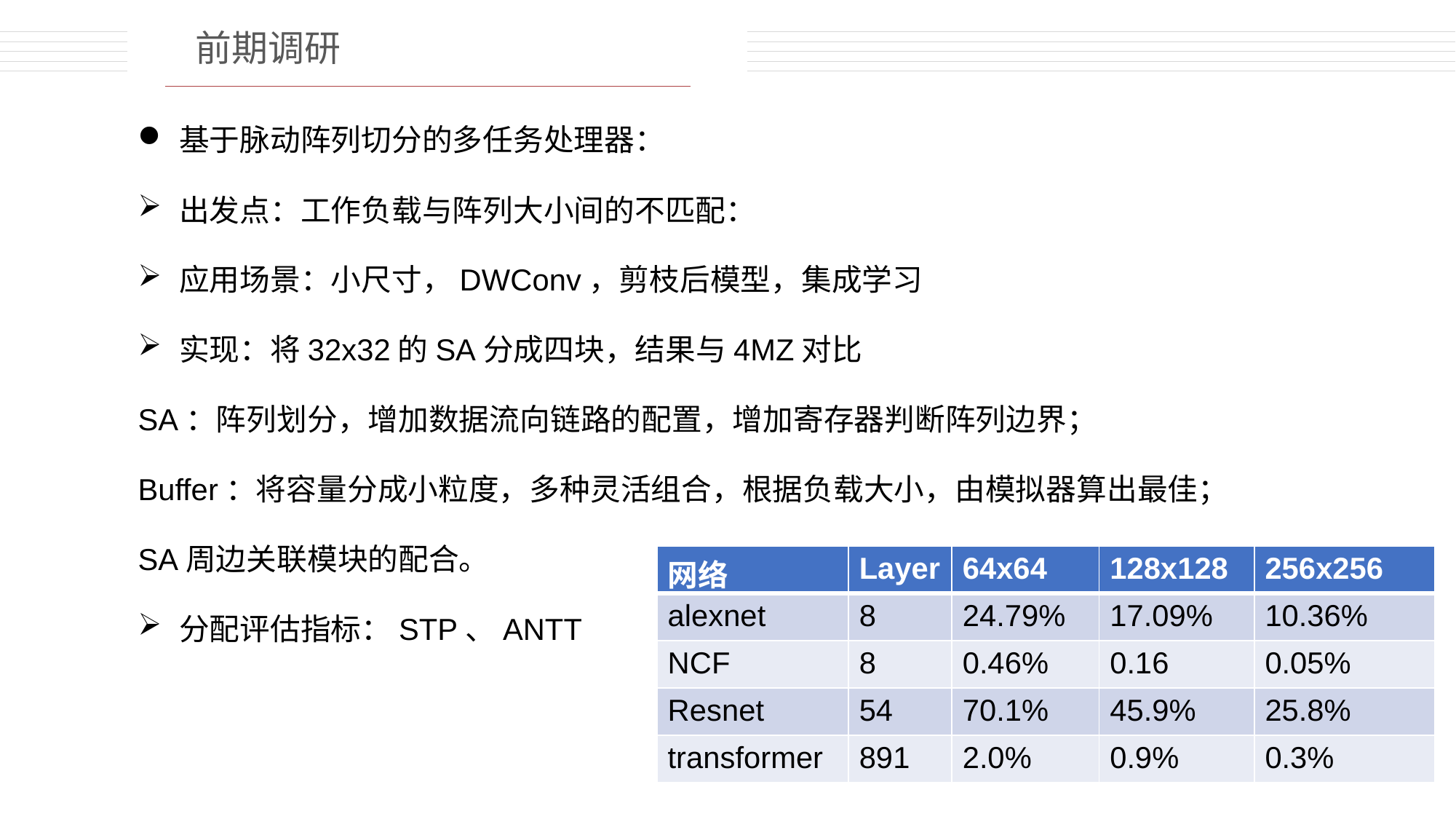

前期调研
基于脉动阵列切分的多任务处理器：
出发点：工作负载与阵列大小间的不匹配：
应用场景：小尺寸，DWConv，剪枝后模型，集成学习
实现：将32x32的SA分成四块，结果与4MZ对比
SA：阵列划分，增加数据流向链路的配置，增加寄存器判断阵列边界；
Buffer：将容量分成小粒度，多种灵活组合，根据负载大小，由模拟器算出最佳；
SA周边关联模块的配合。
分配评估指标：STP、ANTT

| 网络 | Layer | 64x64 | 128x128 | 256x256 |
| --- | --- | --- | --- | --- |
| alexnet | 8 | 24.79% | 17.09% | 10.36% |
| NCF | 8 | 0.46% | 0.16 | 0.05% |
| Resnet | 54 | 70.1% | 45.9% | 25.8% |
| transformer | 891 | 2.0% | 0.9% | 0.3% |